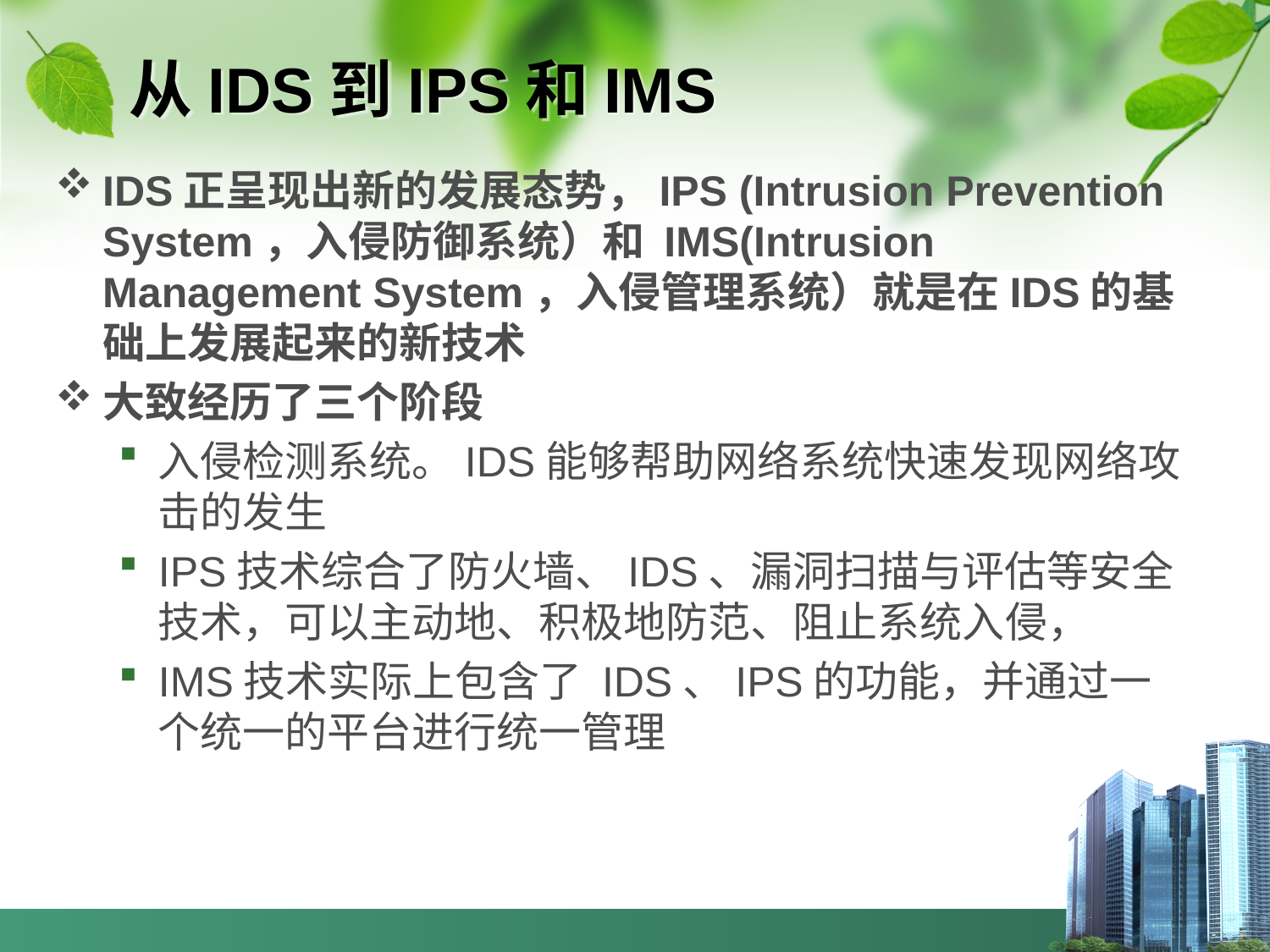

# 从IDS到IPS和IMS
IDS正呈现出新的发展态势，IPS (Intrusion Prevention System，入侵防御系统）和 IMS(Intrusion Management System，入侵管理系统）就是在IDS的基础上发展起来的新技术
大致经历了三个阶段
入侵检测系统。IDS能够帮助网络系统快速发现网络攻击的发生
IPS技术综合了防火墙、IDS、漏洞扫描与评估等安全技术，可以主动地、积极地防范、阻止系统入侵，
IMS技术实际上包含了 IDS、IPS的功能，并通过一个统一的平台进行统一管理